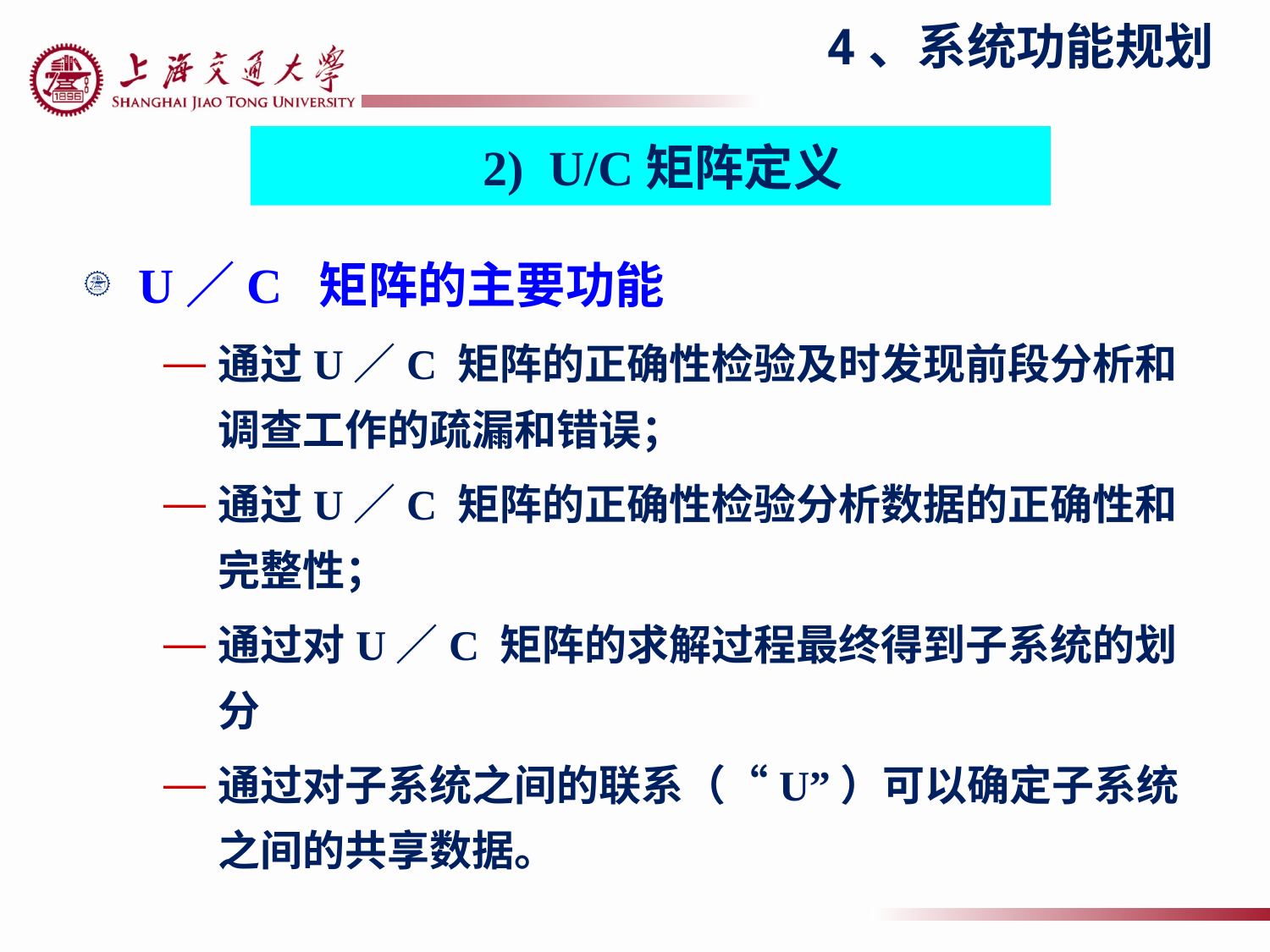

# 4、系统功能规划
  2)  U/C矩阵定义
U／C  矩阵的主要功能
通过U／C 矩阵的正确性检验及时发现前段分析和调查工作的疏漏和错误；
通过U／C 矩阵的正确性检验分析数据的正确性和完整性；
通过对U／C 矩阵的求解过程最终得到子系统的划分
通过对子系统之间的联系（“U”）可以确定子系统之间的共享数据。